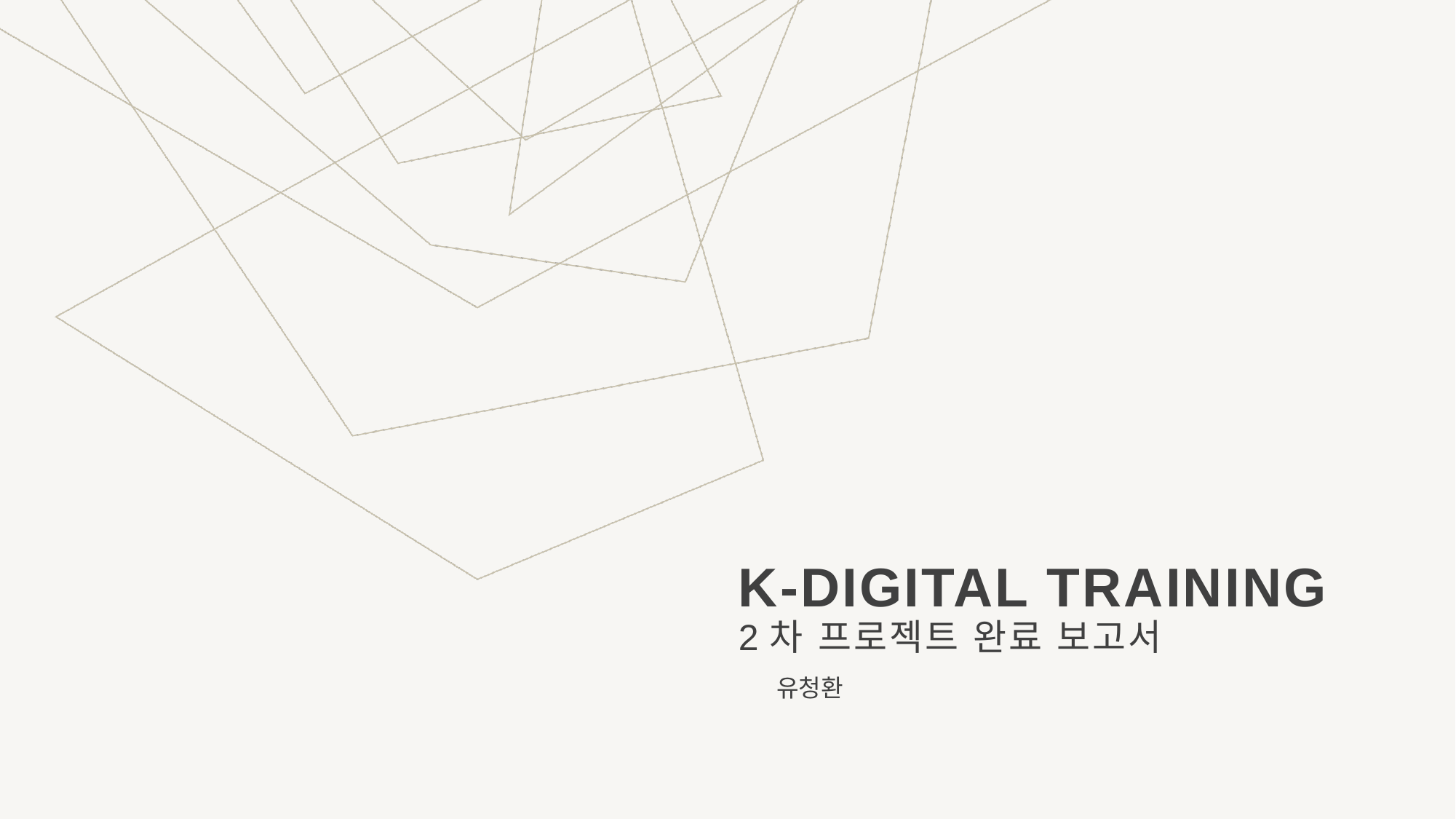

# K-digital TRAINING 2차 프로젝트 완료 보고서
유청환